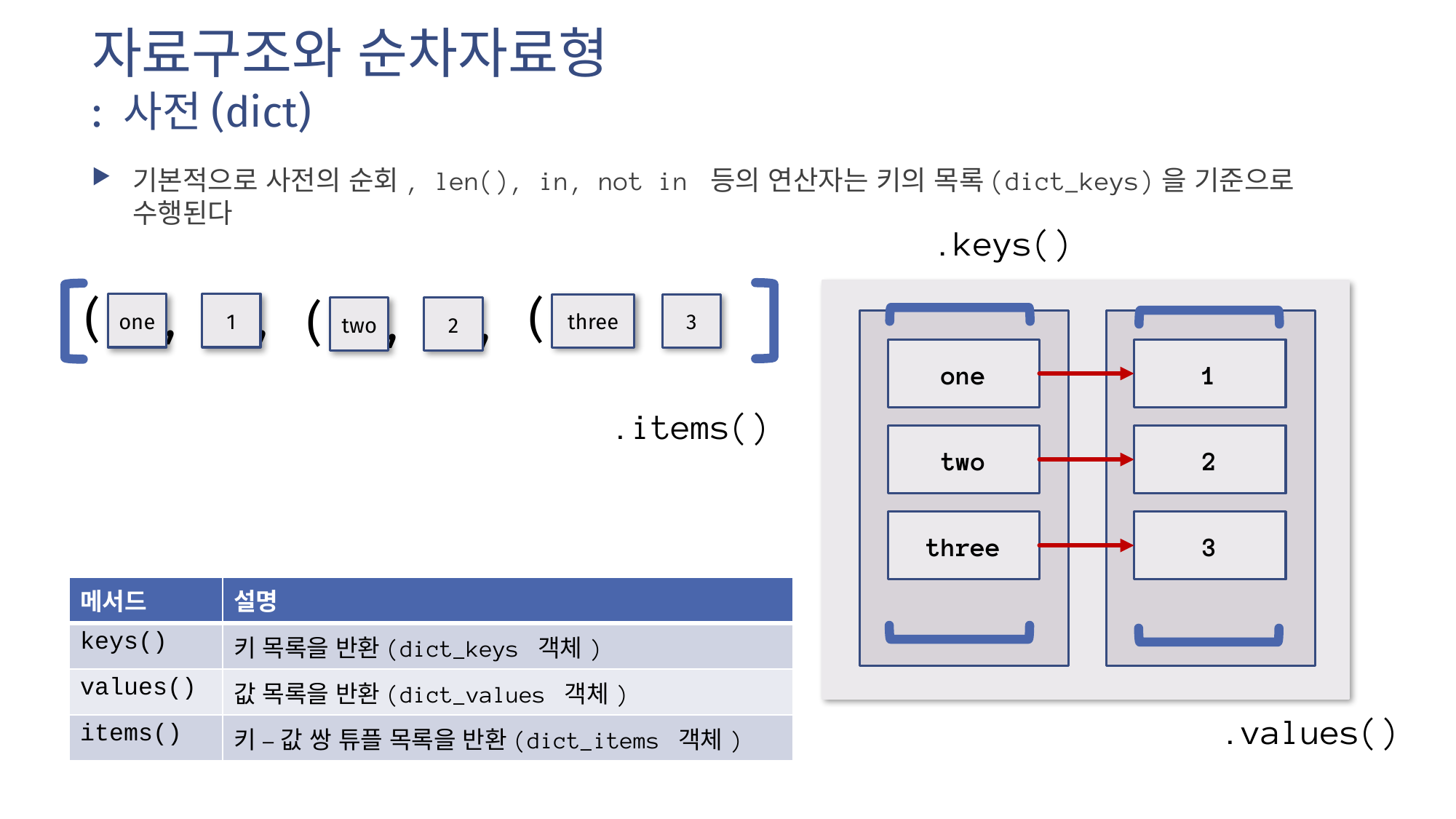

# 자료구조와 순차자료형 : 사전(dict)
기본적으로 사전의 순회, len(), in, not in 등의 연산자는 키의 목록(dict_keys)을 기준으로 수행된다

.keys()

(     ,     ),
one
1
(      ,     )
three
3
(     ,     ),
two
2

one
1
.items()

two
2
three
3
| 메서드 | 설명 |
| --- | --- |
| keys() | 키 목록을 반환(dict\_keys 객체) |
| values() | 값 목록을 반환(dict\_values 객체) |
| items() | 키-값 쌍 튜플 목록을 반환(dict\_items 객체) |
.values()